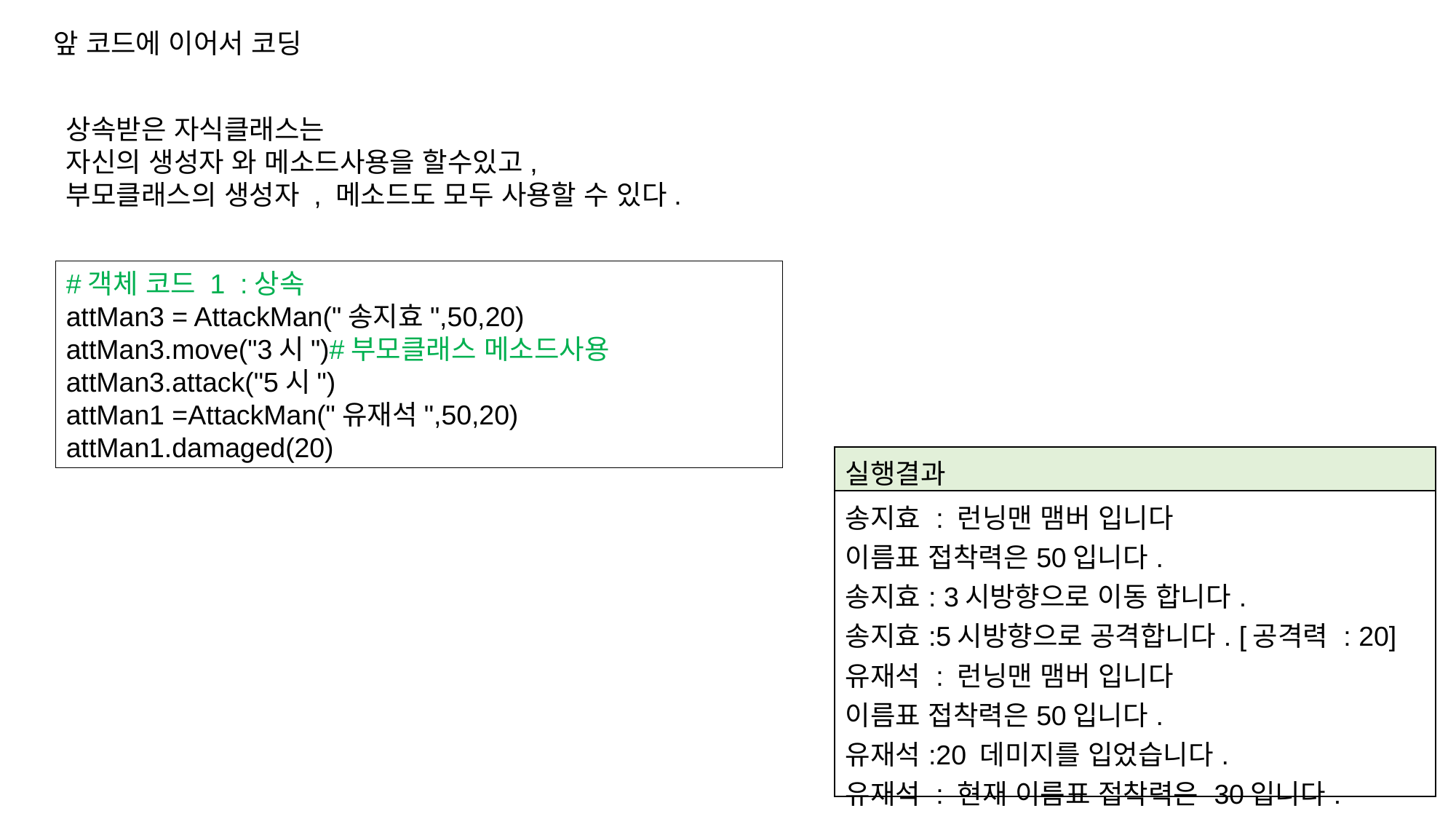

앞 코드에 이어서 코딩

상속받은 자식클래스는
자신의 생성자 와 메소드사용을 할수있고,
부모클래스의 생성자 , 메소드도 모두 사용할 수 있다.
#객체 코드 1  :상속
attMan3 = AttackMan("송지효",50,20)
attMan3.move("3시")#부모클래스 메소드사용
attMan3.attack("5시")
attMan1 =AttackMan("유재석",50,20)
attMan1.damaged(20)
| 실행결과 |
| --- |
| 송지효 : 런닝맨 맴버 입니다 이름표 접착력은50입니다. 송지효: 3시방향으로 이동 합니다. 송지효:5시방향으로 공격합니다. [공격력 : 20] 유재석 : 런닝맨 맴버 입니다 이름표 접착력은50입니다. 유재석:20 데미지를 입었습니다. 유재석 : 현재 이름표 접착력은 30입니다. |